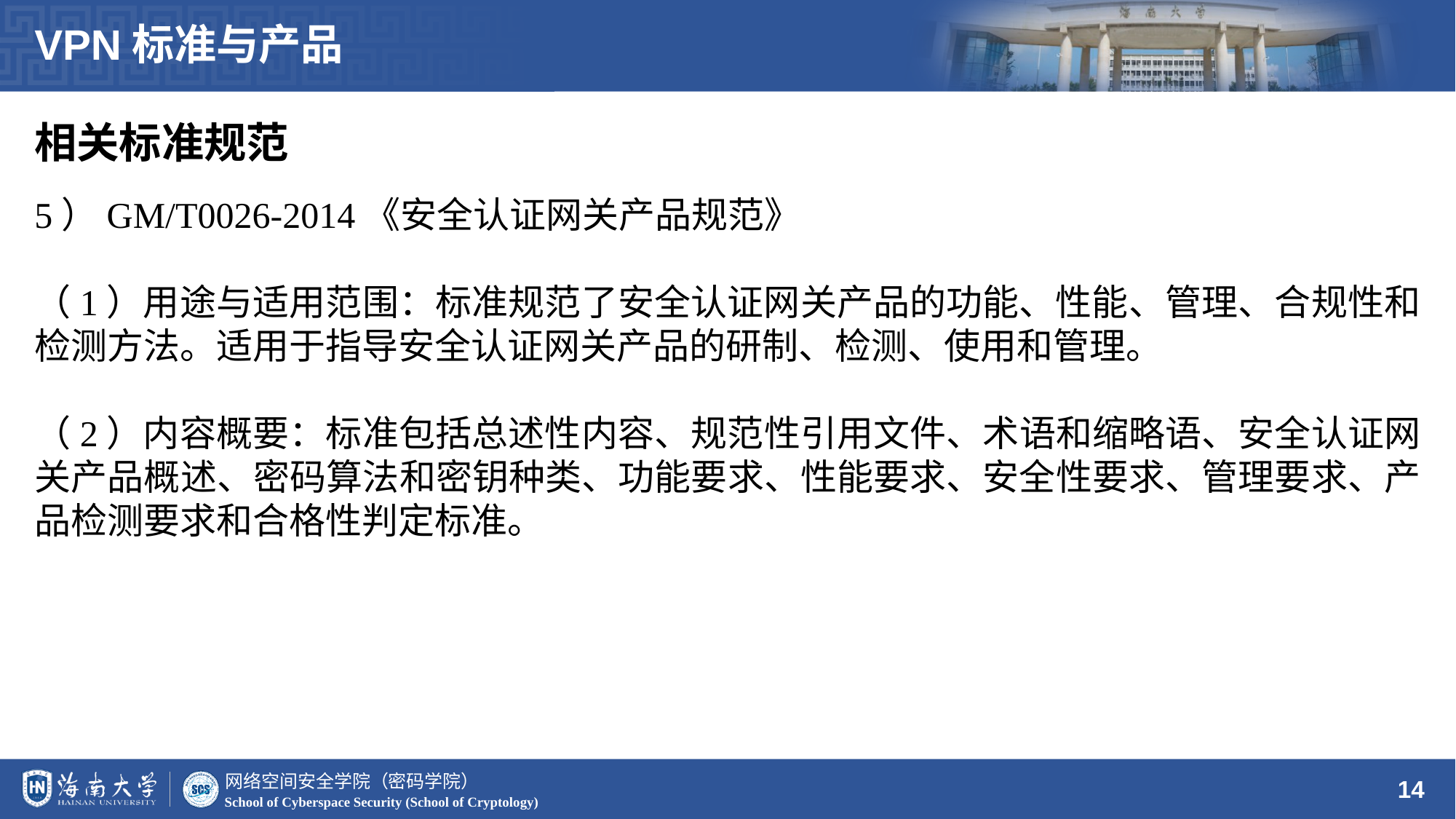

VPN标准与产品
相关标准规范
5）GM/T0026-2014《安全认证网关产品规范》

（1）用途与适用范围：标准规范了安全认证网关产品的功能、性能、管理、合规性和检测方法。适用于指导安全认证网关产品的研制、检测、使用和管理。

（2）内容概要：标准包括总述性内容、规范性引用文件、术语和缩略语、安全认证网关产品概述、密码算法和密钥种类、功能要求、性能要求、安全性要求、管理要求、产品检测要求和合格性判定标准。
14